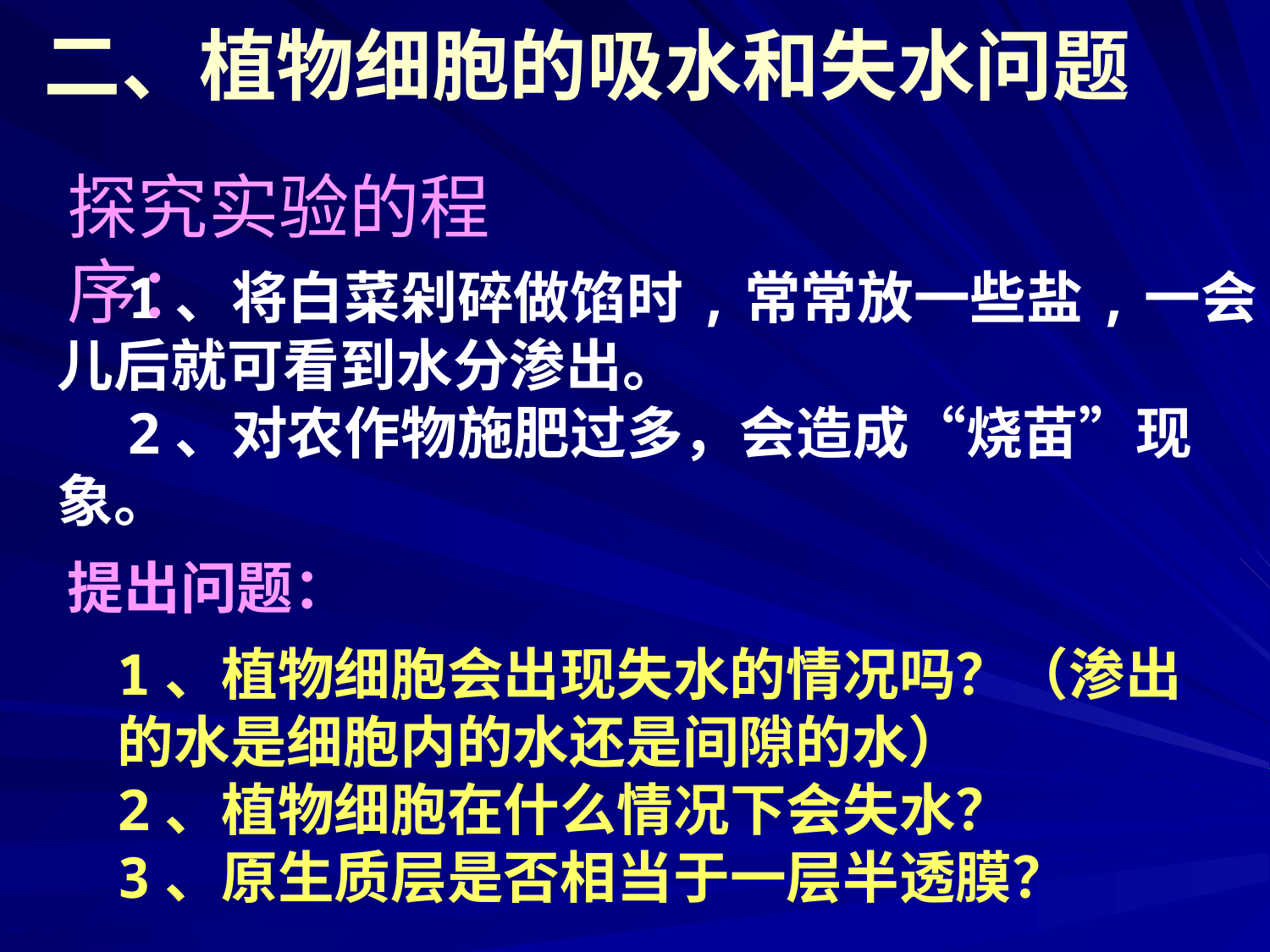

二、植物细胞的吸水和失水问题
探究实验的程序：
　1、将白菜剁碎做馅时,常常放一些盐,一会儿后就可看到水分渗出。
　2、对农作物施肥过多，会造成“烧苗”现象。
提出问题：
1、植物细胞会出现失水的情况吗？（渗出的水是细胞内的水还是间隙的水）
2、植物细胞在什么情况下会失水？
3、原生质层是否相当于一层半透膜？